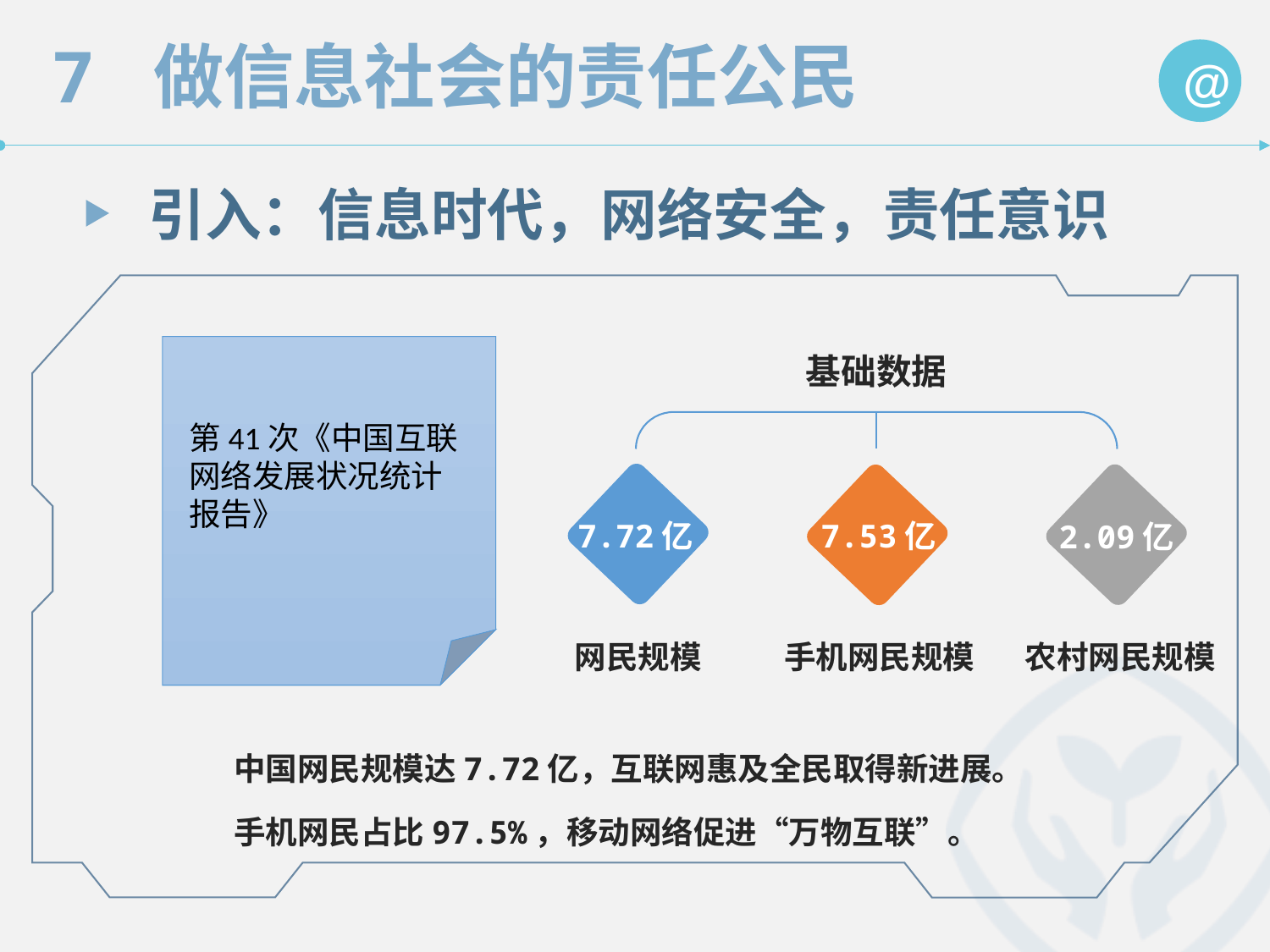

引入：信息时代，网络安全，责任意识

基础数据
第41次《中国互联网络发展状况统计报告》

7.53亿
7.72亿
2.09亿
网民规模
手机网民规模
农村网民规模
中国网民规模达7.72亿，互联网惠及全民取得新进展。
手机网民占比97.5%，移动网络促进“万物互联”。